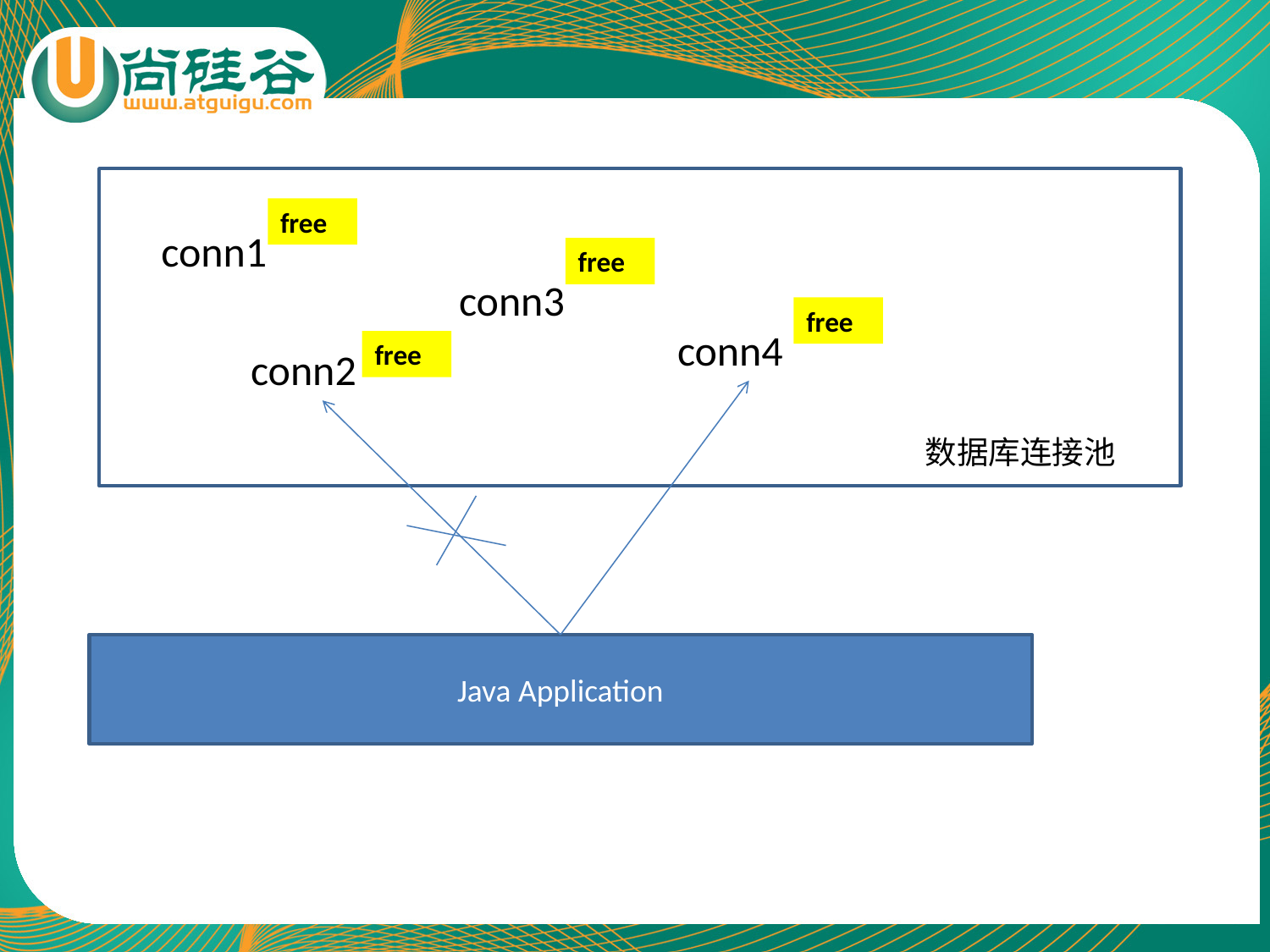

free
conn1
free
conn3
free
conn4
free
conn2
数据库连接池
Java Application